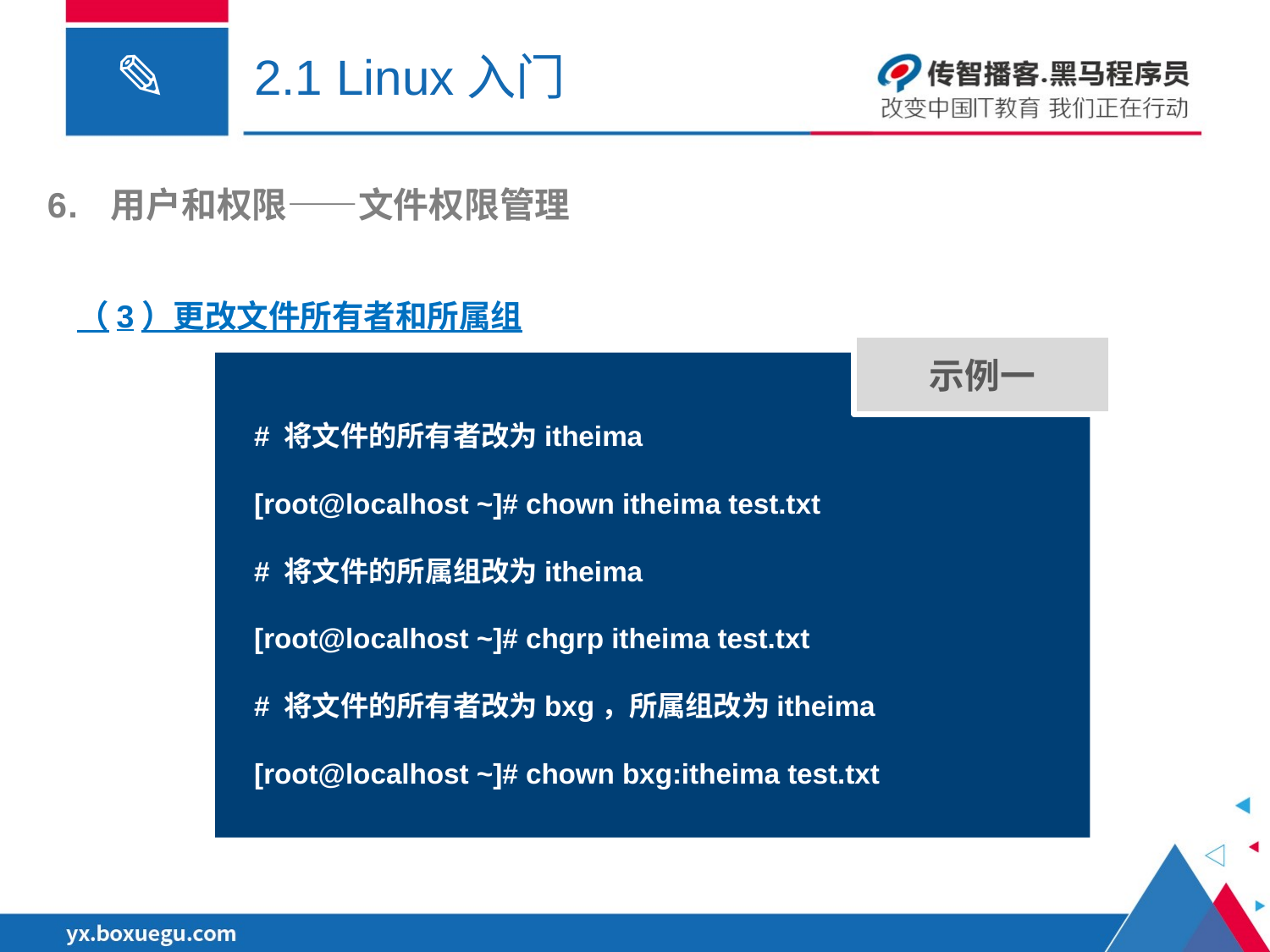

# 2.1 Linux入门
用户和权限——文件权限管理
（3）更改文件所有者和所属组
示例一

# 将文件的所有者改为itheima
[root@localhost ~]# chown itheima test.txt
# 将文件的所属组改为itheima
[root@localhost ~]# chgrp itheima test.txt
# 将文件的所有者改为bxg，所属组改为itheima
[root@localhost ~]# chown bxg:itheima test.txt